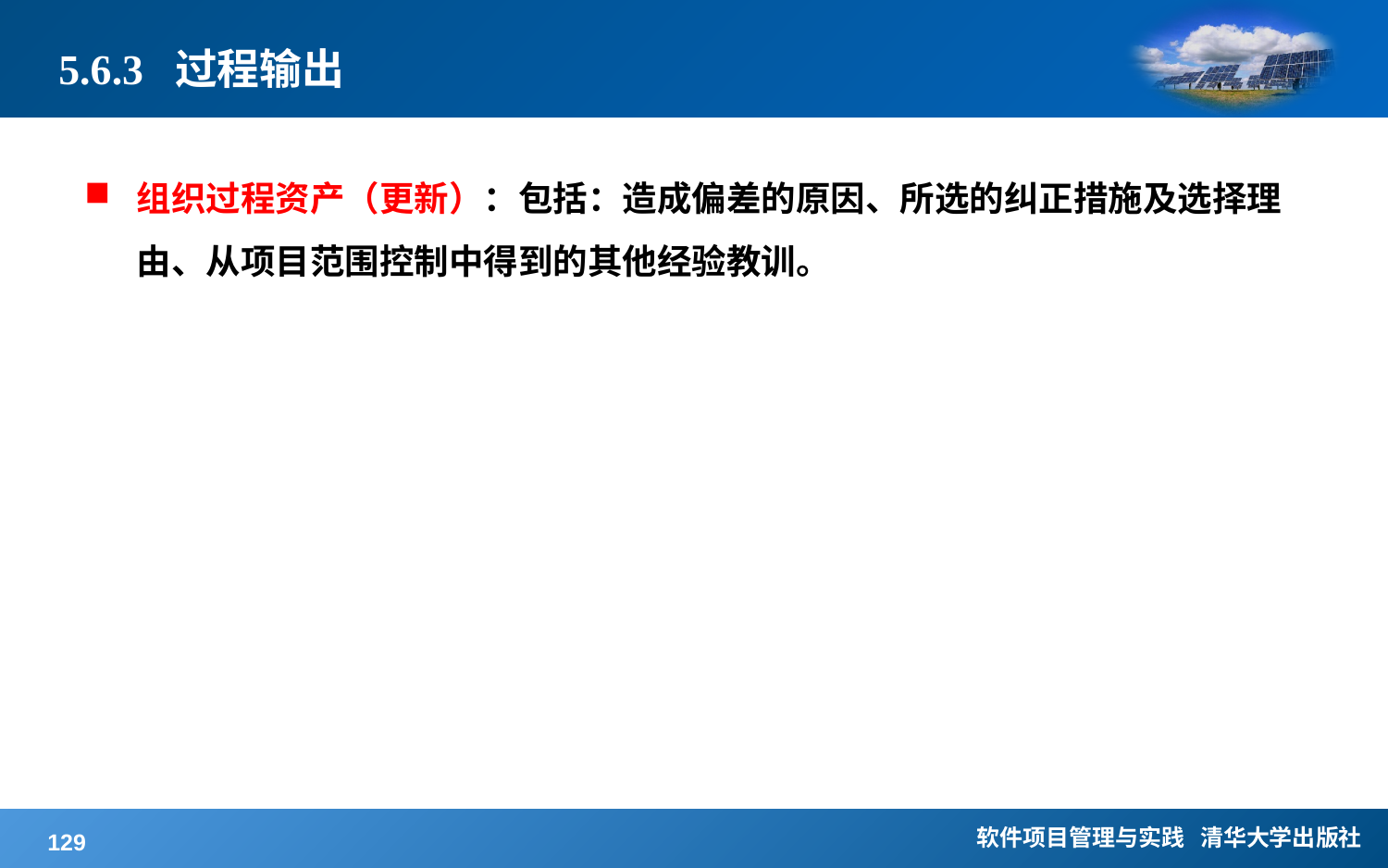

# 5.6.3  过程输出
组织过程资产（更新）：包括：造成偏差的原因、所选的纠正措施及选择理由、从项目范围控制中得到的其他经验教训。